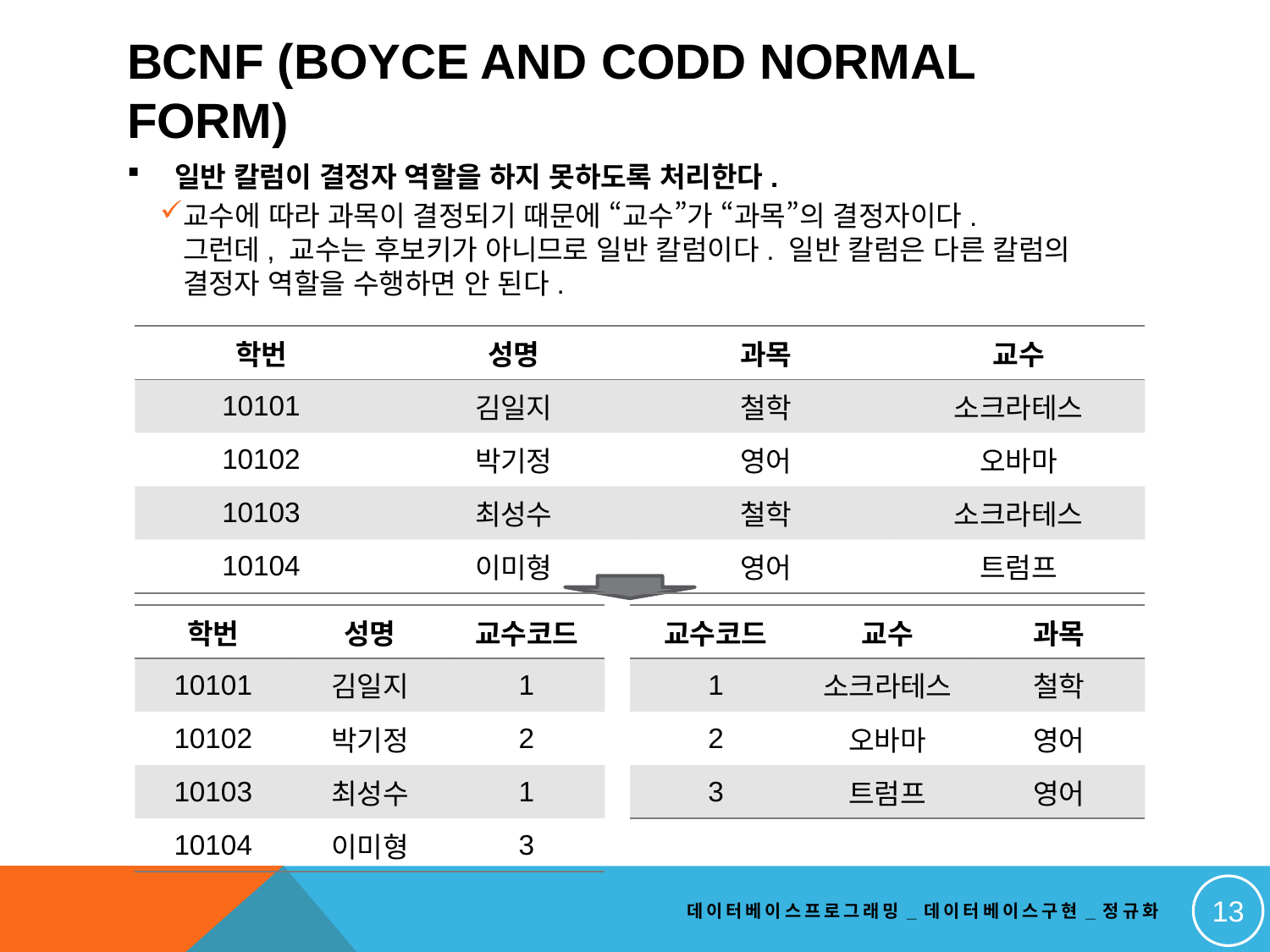

# bcnf (boyce and codd normal form)
일반 칼럼이 결정자 역할을 하지 못하도록 처리한다.
교수에 따라 과목이 결정되기 때문에 “교수”가 “과목”의 결정자이다.
그런데, 교수는 후보키가 아니므로 일반 칼럼이다. 일반 칼럼은 다른 칼럼의
결정자 역할을 수행하면 안 된다.
| 학번 | 성명 | 과목 | 교수 |
| --- | --- | --- | --- |
| 10101 | 김일지 | 철학 | 소크라테스 |
| 10102 | 박기정 | 영어 | 오바마 |
| 10103 | 최성수 | 철학 | 소크라테스 |
| 10104 | 이미형 | 영어 | 트럼프 |

| 학번 | 성명 | 교수코드 |
| --- | --- | --- |
| 10101 | 김일지 | 1 |
| 10102 | 박기정 | 2 |
| 10103 | 최성수 | 1 |
| 10104 | 이미형 | 3 |
| 교수코드 | 교수 | 과목 |
| --- | --- | --- |
| 1 | 소크라테스 | 철학 |
| 2 | 오바마 | 영어 |
| 3 | 트럼프 | 영어 |
13
데이터베이스프로그래밍_데이터베이스구현_정규화